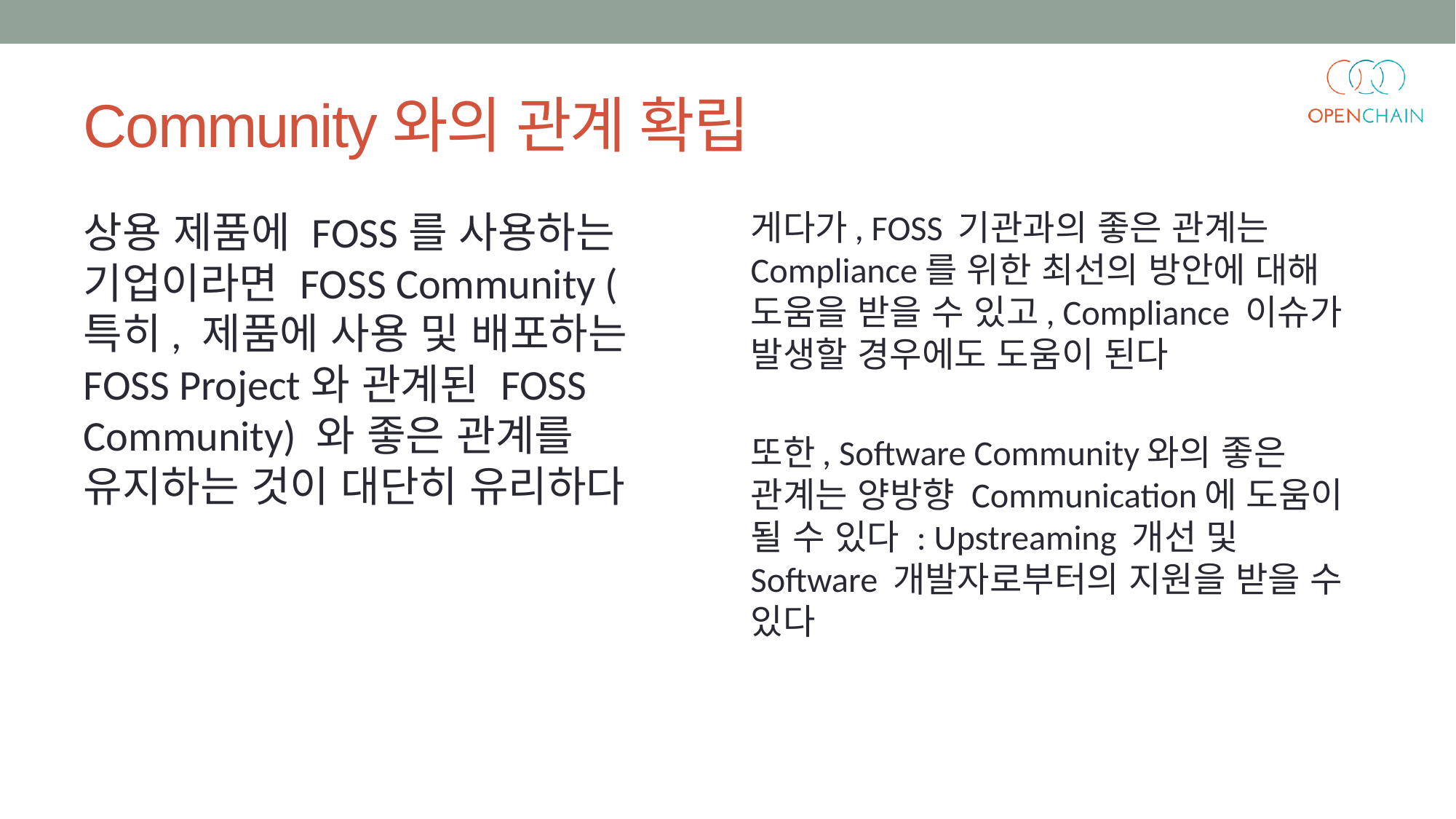

# Community와의 관계 확립
상용 제품에 FOSS를 사용하는 기업이라면 FOSS Community (특히, 제품에 사용 및 배포하는 FOSS Project와 관계된 FOSS Community) 와 좋은 관계를 유지하는 것이 대단히 유리하다
게다가, FOSS 기관과의 좋은 관계는 Compliance를 위한 최선의 방안에 대해 도움을 받을 수 있고, Compliance 이슈가 발생할 경우에도 도움이 된다

또한, Software Community와의 좋은 관계는 양방향 Communication에 도움이 될 수 있다 : Upstreaming 개선 및 Software 개발자로부터의 지원을 받을 수 있다